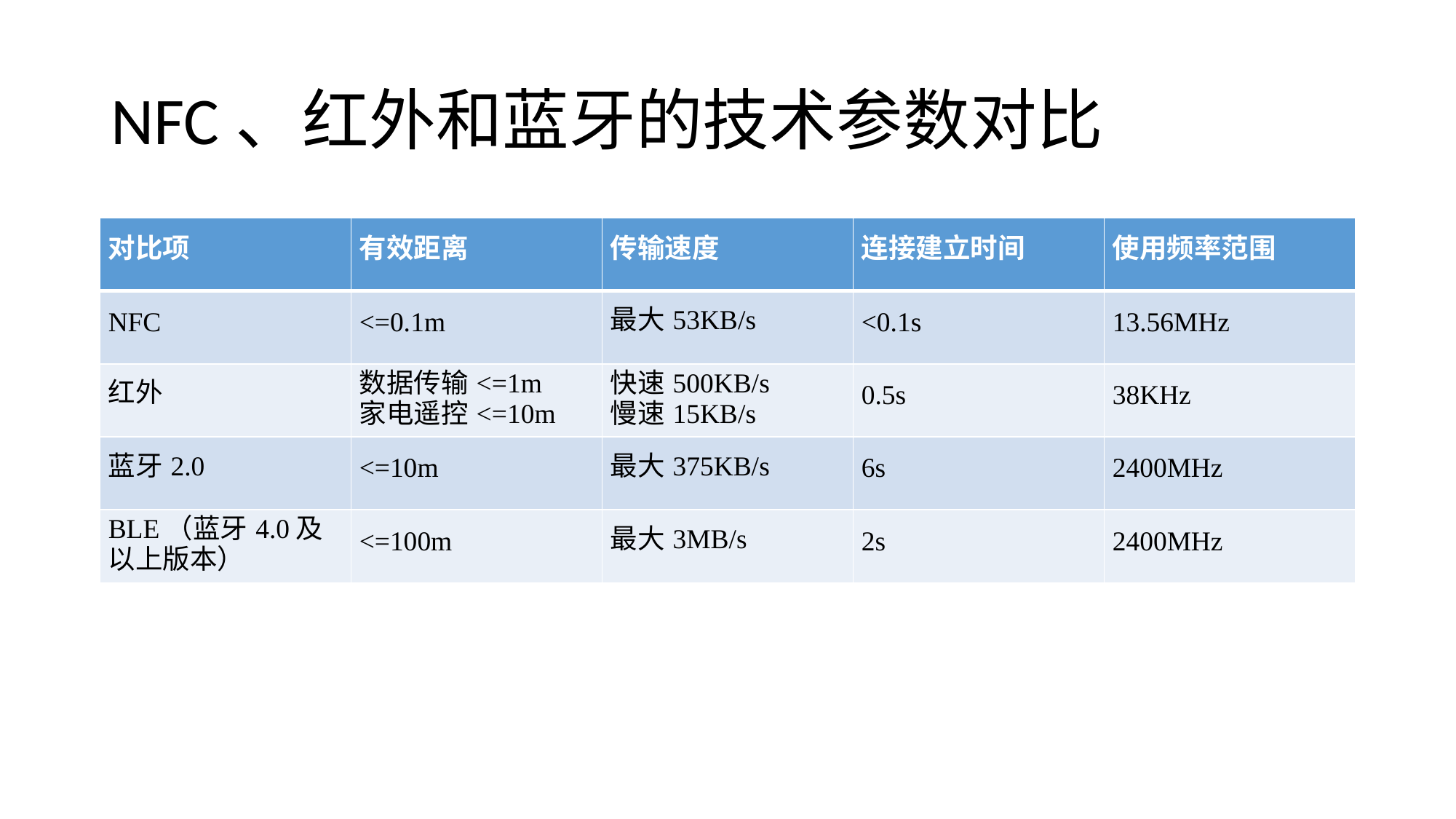

# NFC、红外和蓝牙的技术参数对比
| 对比项 | 有效距离 | 传输速度 | 连接建立时间 | 使用频率范围 |
| --- | --- | --- | --- | --- |
| NFC | <=0.1m | 最大53KB/s | <0.1s | 13.56MHz |
| 红外 | 数据传输<=1m 家电遥控<=10m | 快速500KB/s 慢速15KB/s | 0.5s | 38KHz |
| 蓝牙2.0 | <=10m | 最大375KB/s | 6s | 2400MHz |
| BLE（蓝牙4.0及以上版本） | <=100m | 最大3MB/s | 2s | 2400MHz |